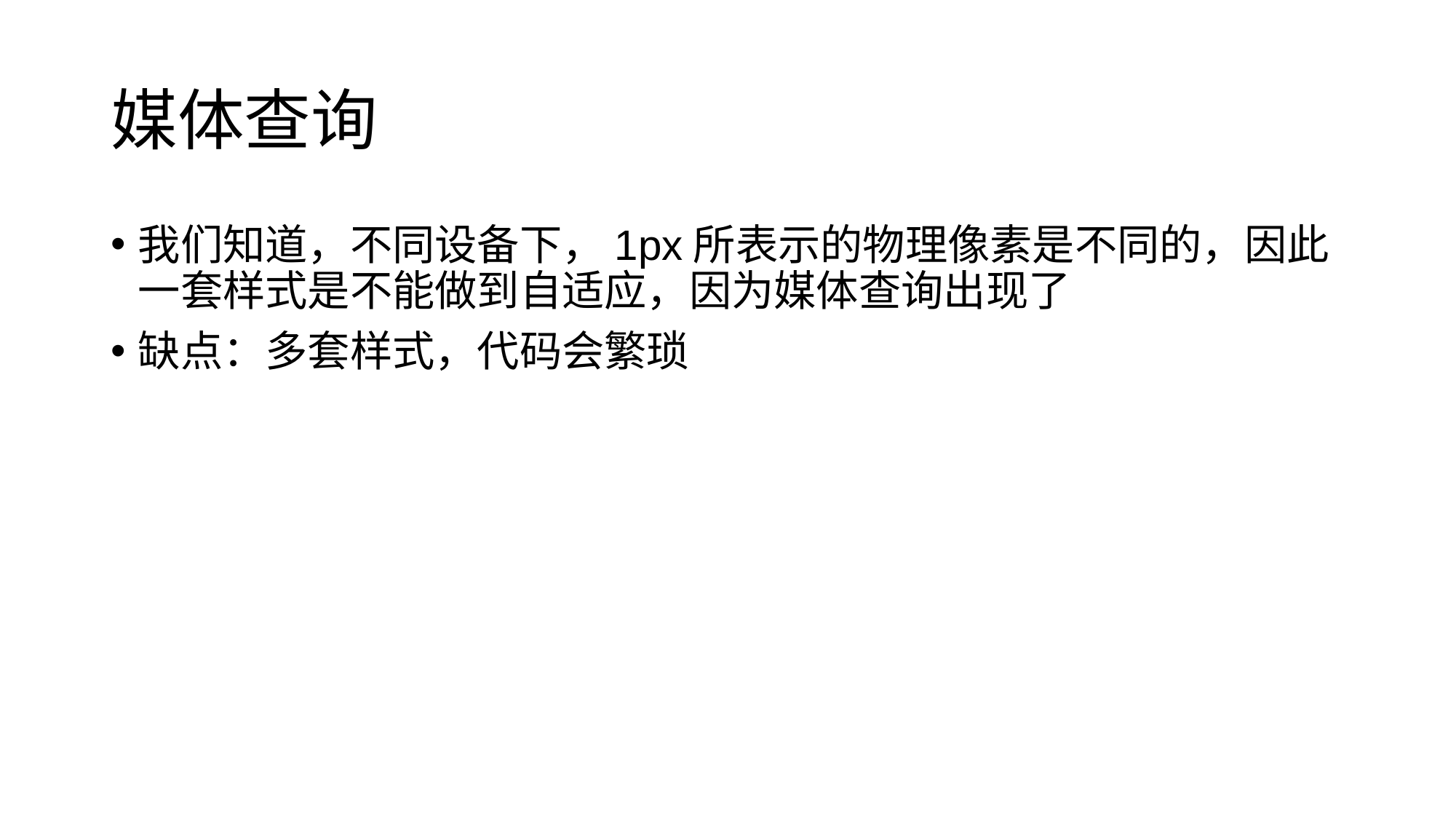

# 媒体查询
我们知道，不同设备下，1px所表示的物理像素是不同的，因此一套样式是不能做到自适应，因为媒体查询出现了
缺点：多套样式，代码会繁琐